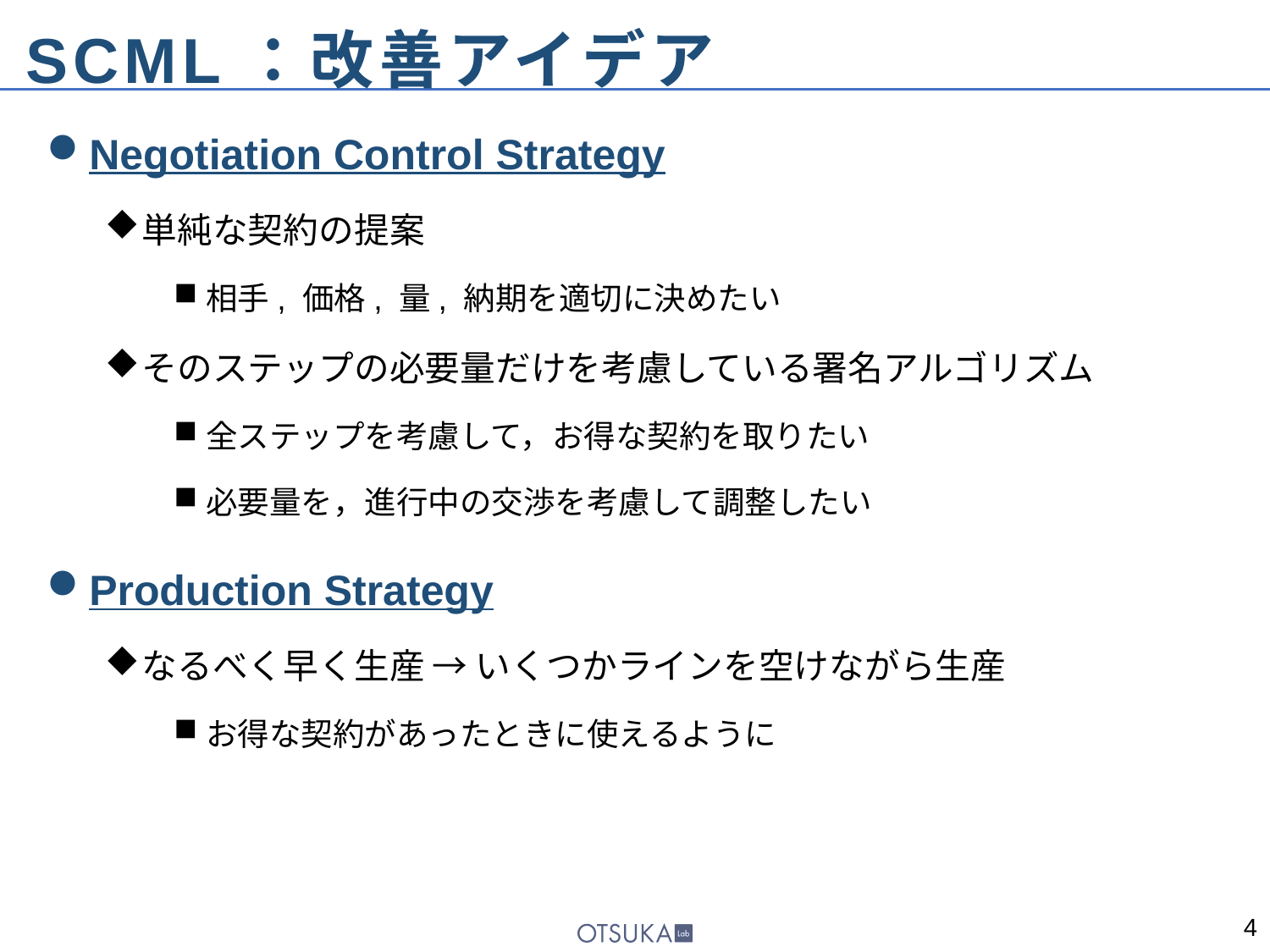

# SCML：改善アイデア
Negotiation Control Strategy
単純な契約の提案
相手, 価格, 量, 納期を適切に決めたい
そのステップの必要量だけを考慮している署名アルゴリズム
全ステップを考慮して，お得な契約を取りたい
必要量を，進行中の交渉を考慮して調整したい
Production Strategy
なるべく早く生産 → いくつかラインを空けながら生産
お得な契約があったときに使えるように

4